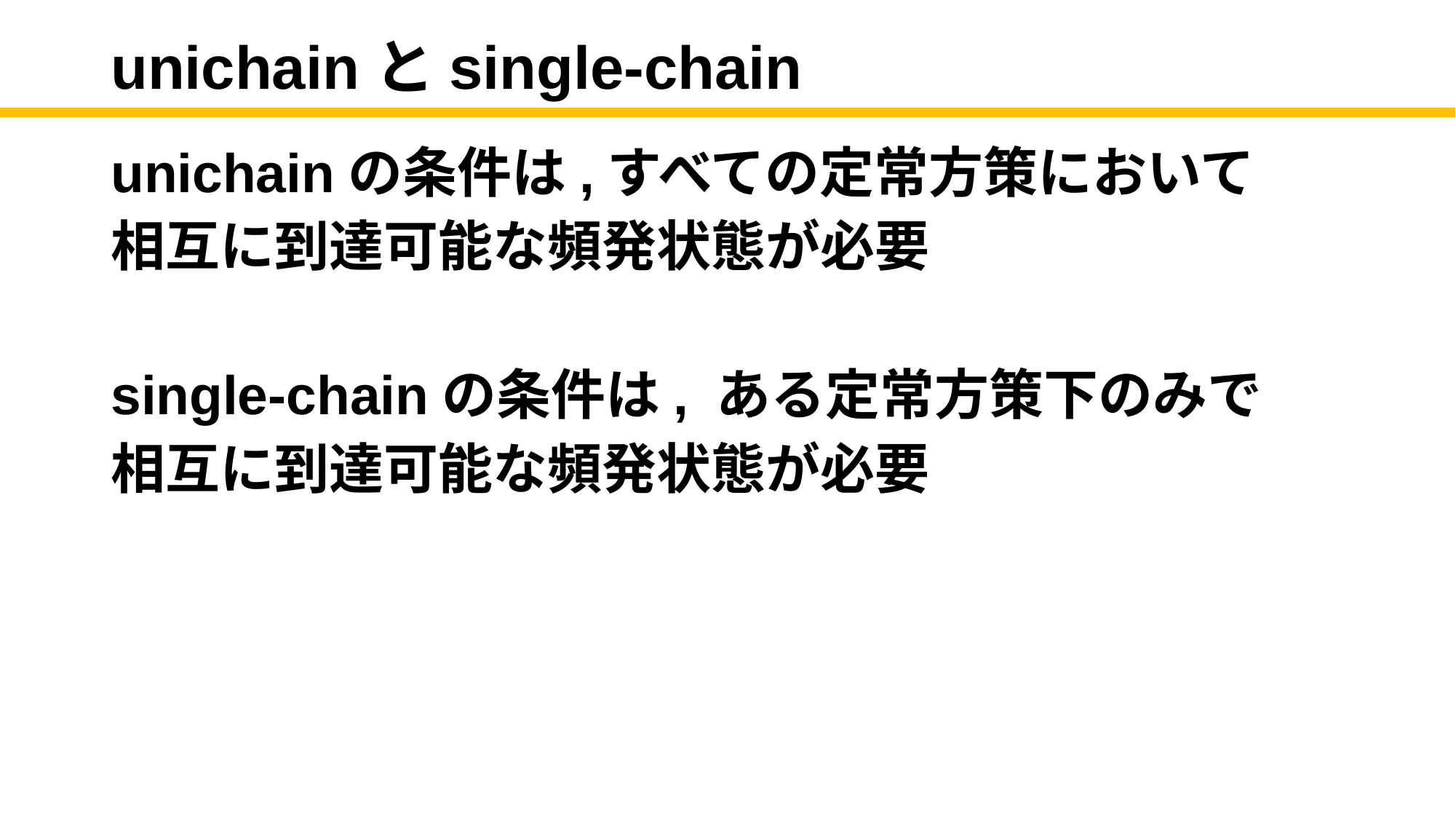

# unichainとsingle-chain
unichainの条件は,すべての定常方策において
相互に到達可能な頻発状態が必要

single-chainの条件は, ある定常方策下のみで
相互に到達可能な頻発状態が必要